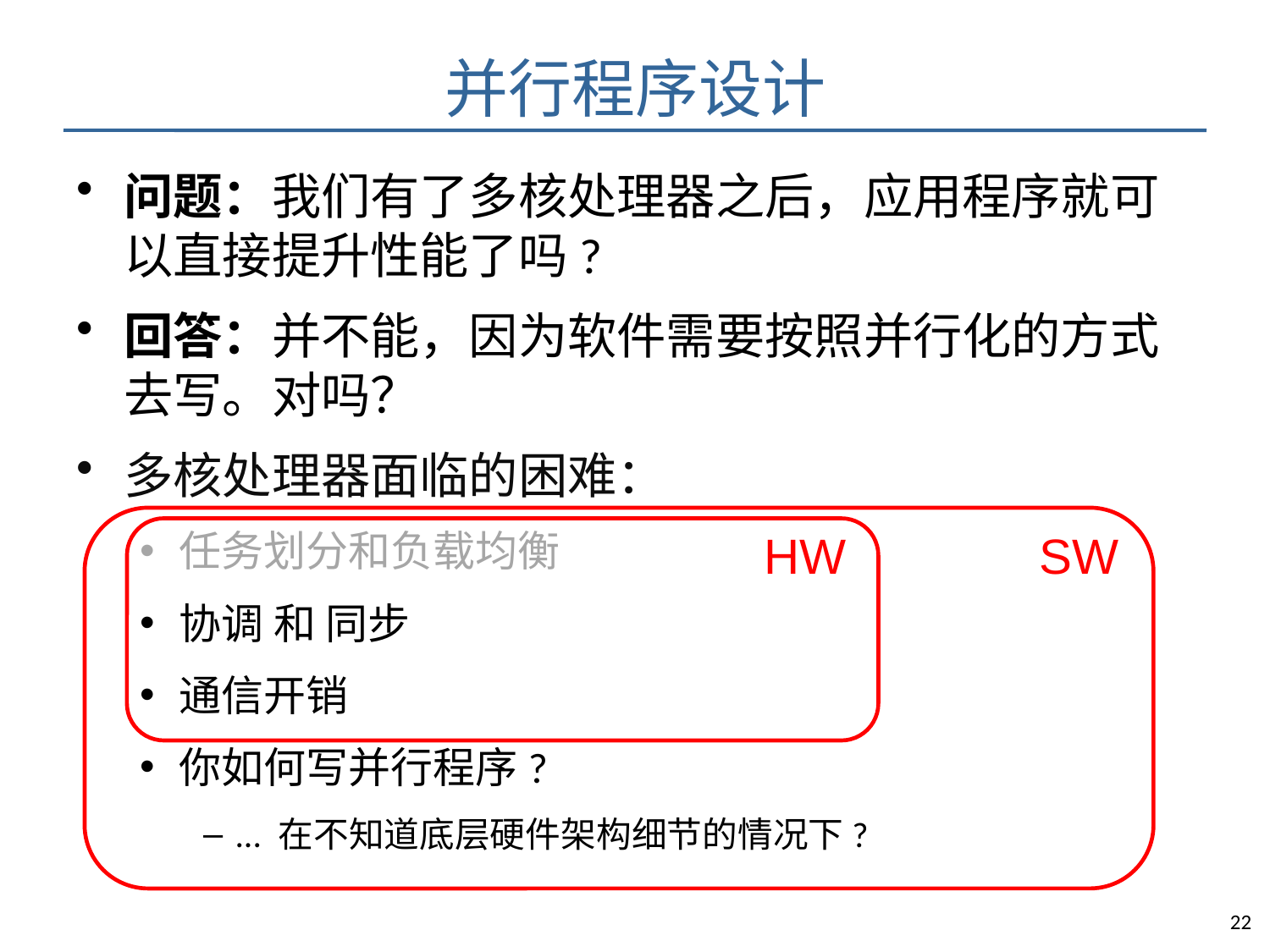

# 并行程序设计
问题：我们有了多核处理器之后，应用程序就可以直接提升性能了吗?
回答：并不能，因为软件需要按照并行化的方式去写。对吗？
多核处理器面临的困难：
任务划分和负载均衡
协调 和 同步
通信开销
你如何写并行程序?
... 在不知道底层硬件架构细节的情况下?

HW
SW
22